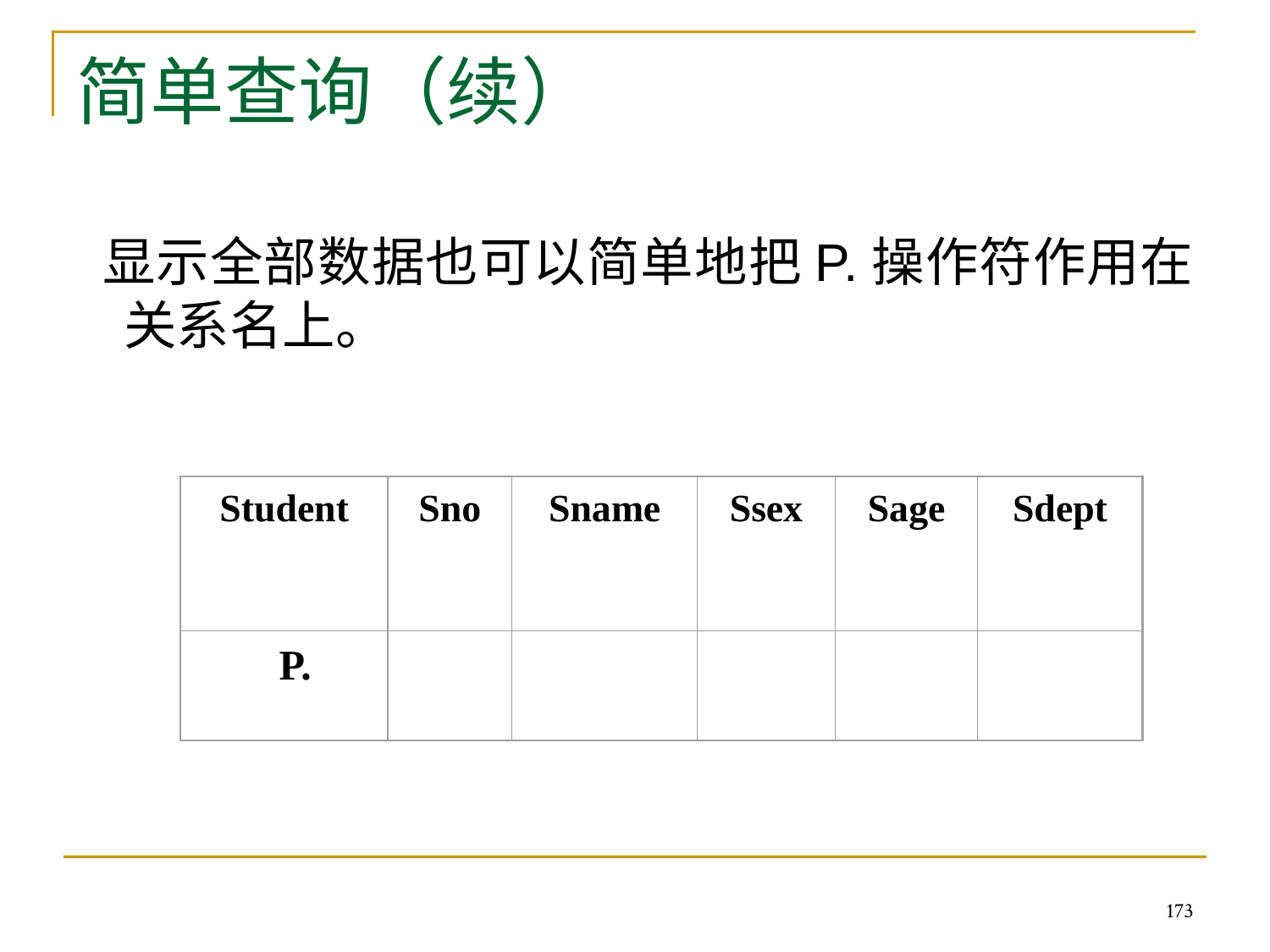

# 简单查询（续）
 显示全部数据也可以简单地把P.操作符作用在关系名上。

Student

Sno

Sname

Ssex

Sage

Sdept

       P.

173